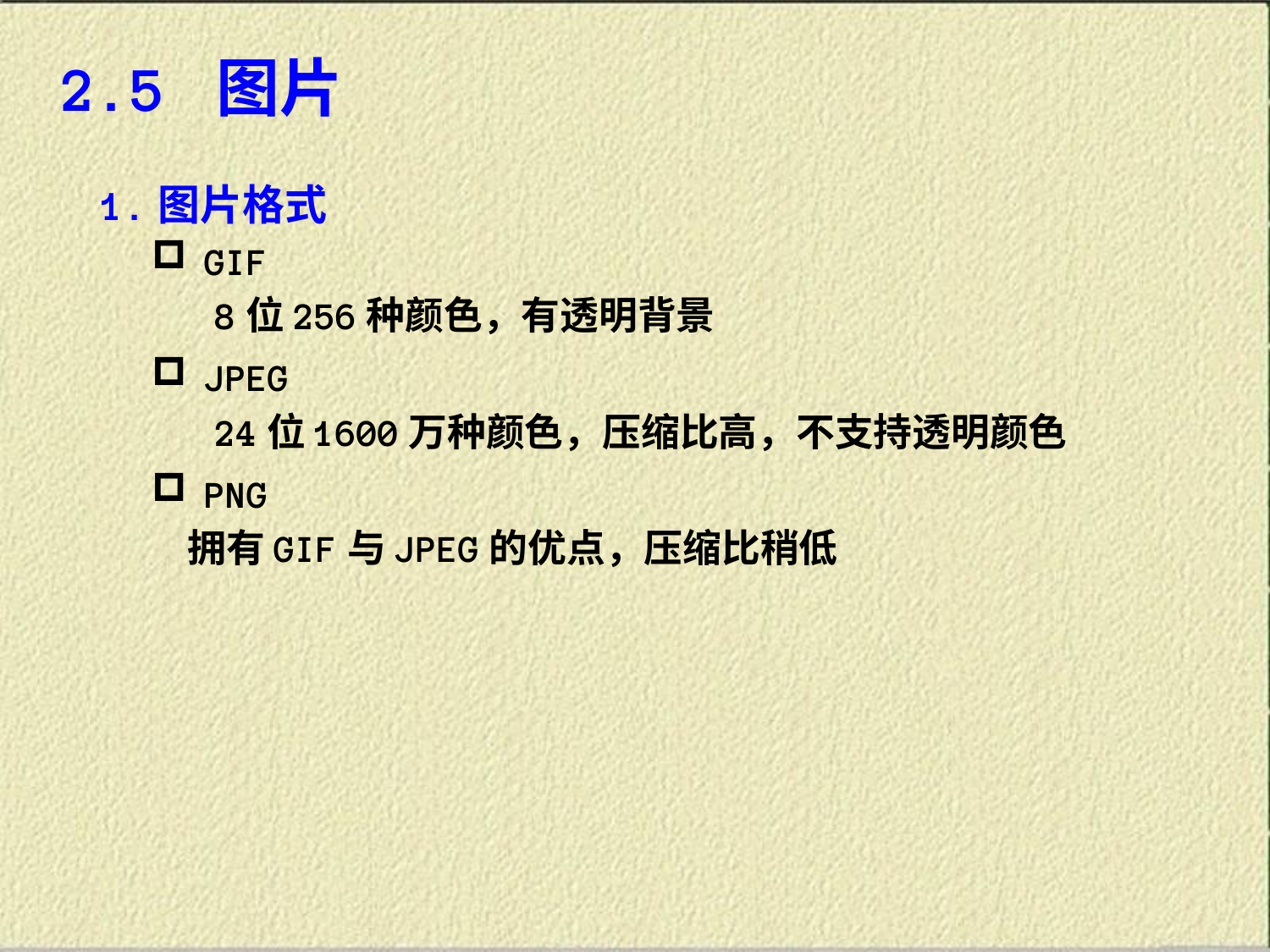

2.5 图片
1.图片格式
GIF
   8位256种颜色，有透明背景
JPEG
   24位1600万种颜色，压缩比高，不支持透明颜色
PNG
   拥有GIF与JPEG的优点，压缩比稍低